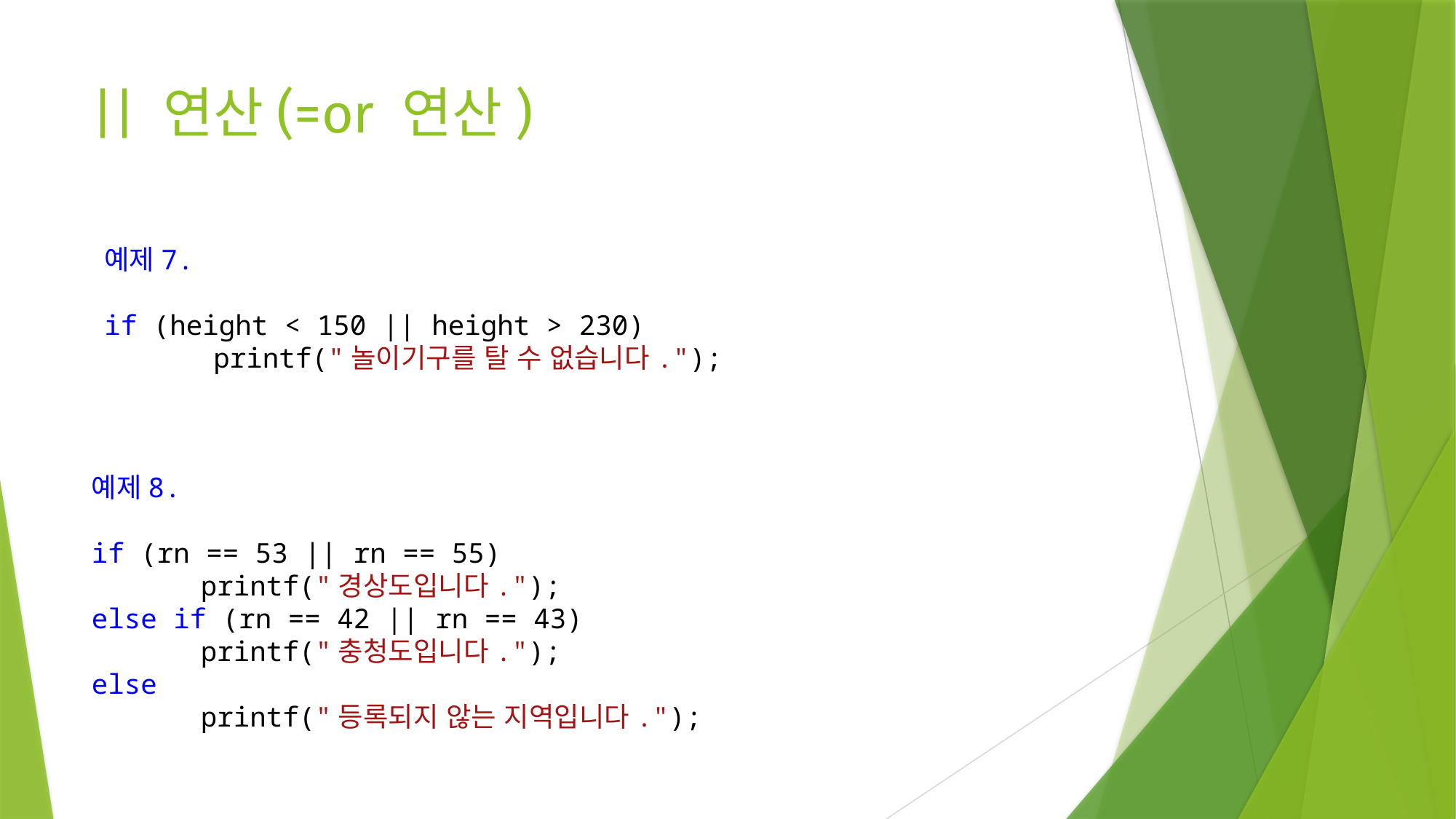

# || 연산(=or 연산)
예제7.

if (height < 150 || height > 230)
	printf("놀이기구를 탈 수 없습니다.");
예제8.

if (rn == 53 || rn == 55)
	printf("경상도입니다.");
else if (rn == 42 || rn == 43)
	printf("충청도입니다.");
else
	printf("등록되지 않는 지역입니다.");